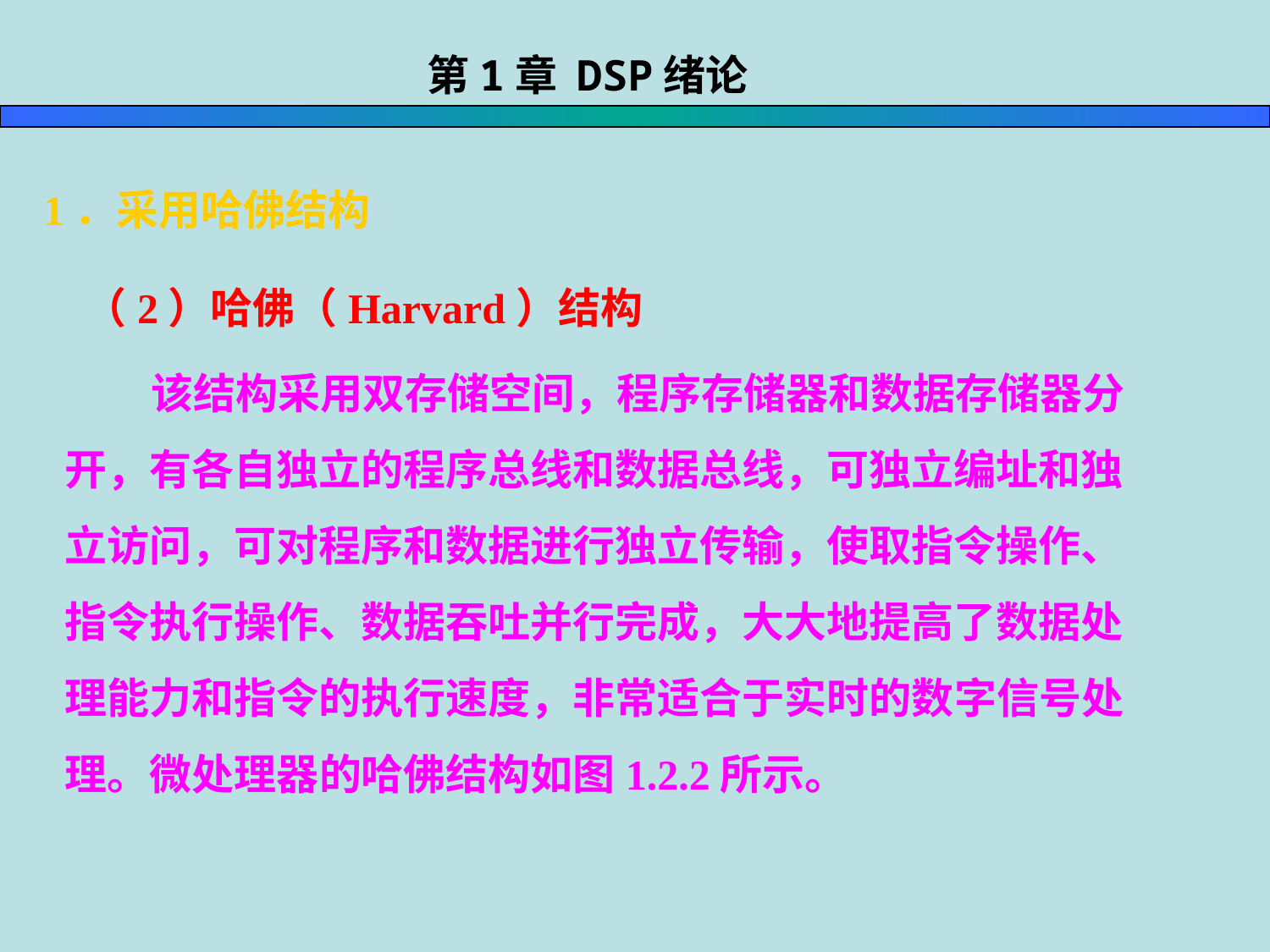

第1章 DSP绪论

 1．采用哈佛结构
 （2）哈佛（Harvard）结构
        该结构采用双存储空间，程序存储器和数据存储器分开，有各自独立的程序总线和数据总线，可独立编址和独立访问，可对程序和数据进行独立传输，使取指令操作、指令执行操作、数据吞吐并行完成，大大地提高了数据处理能力和指令的执行速度，非常适合于实时的数字信号处理。微处理器的哈佛结构如图1.2.2所示。
15